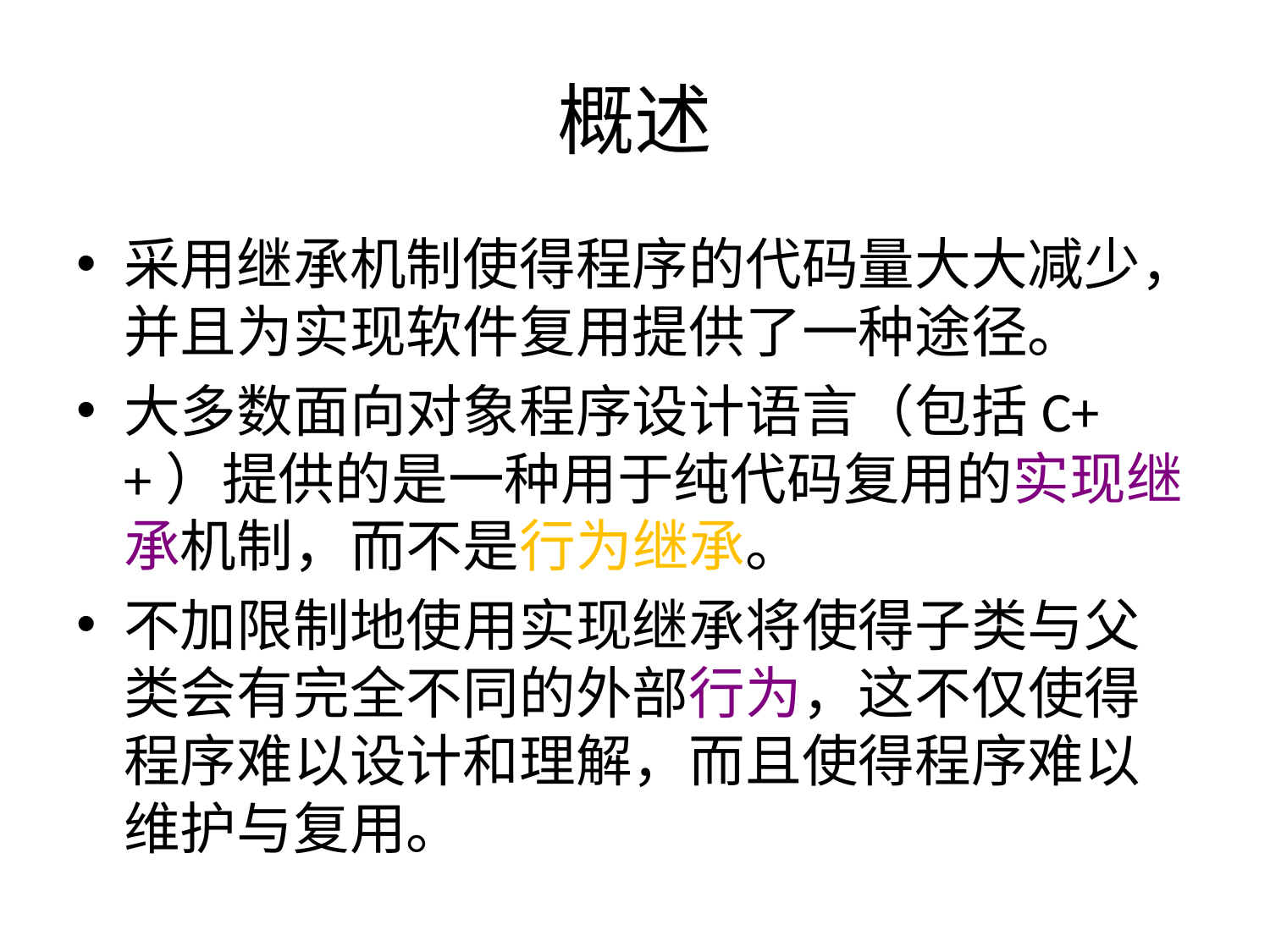

# 概述
采用继承机制使得程序的代码量大大减少，并且为实现软件复用提供了一种途径。
大多数面向对象程序设计语言（包括C++）提供的是一种用于纯代码复用的实现继承机制，而不是行为继承。
不加限制地使用实现继承将使得子类与父类会有完全不同的外部行为，这不仅使得程序难以设计和理解，而且使得程序难以维护与复用。